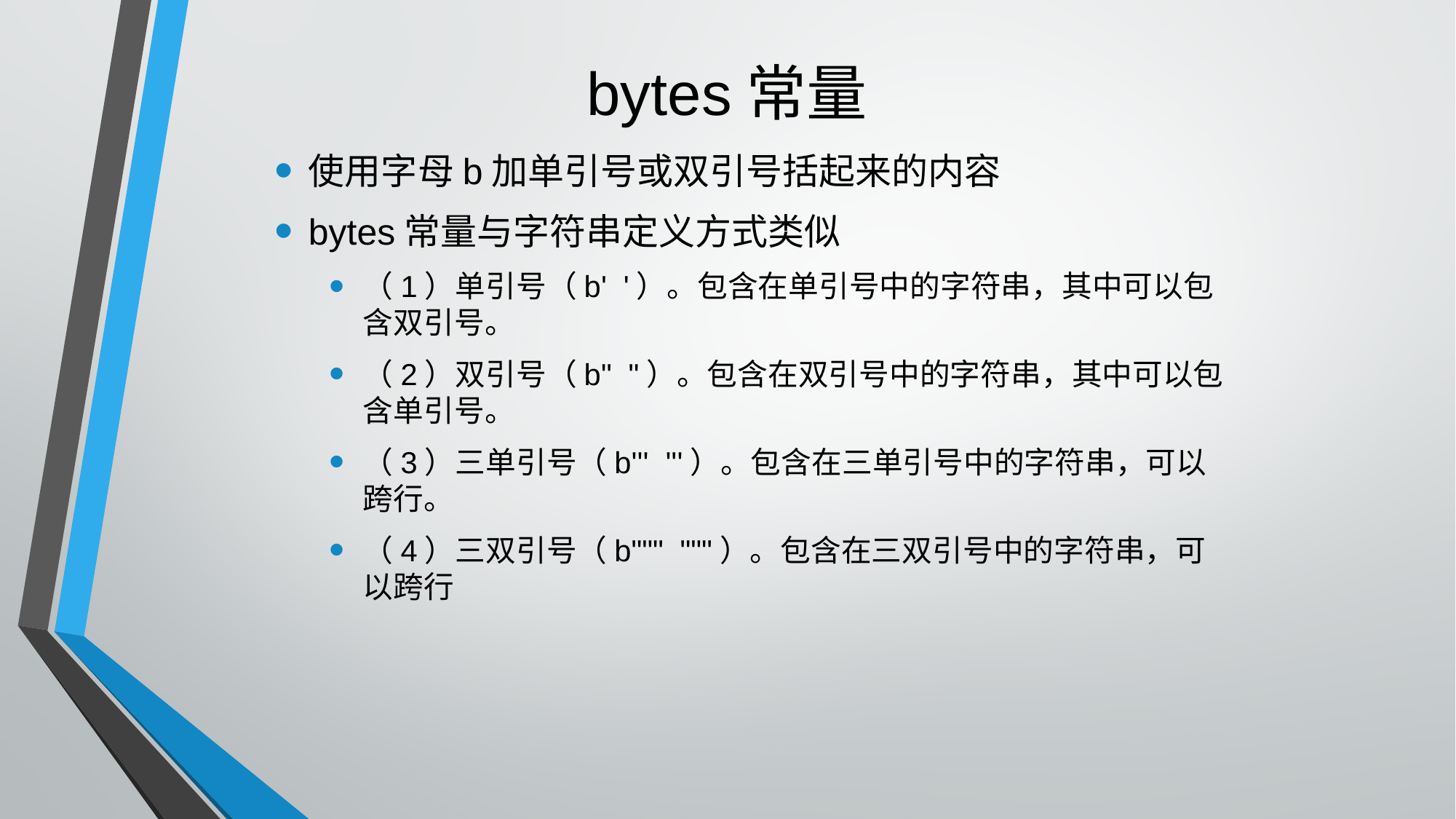

# bytes常量
使用字母b加单引号或双引号括起来的内容
bytes常量与字符串定义方式类似
（1）单引号（b'  '）。包含在单引号中的字符串，其中可以包含双引号。
（2）双引号（b"  "）。包含在双引号中的字符串，其中可以包含单引号。
（3）三单引号（b'''  '''）。包含在三单引号中的字符串，可以跨行。
（4）三双引号（b"""  """）。包含在三双引号中的字符串，可以跨行